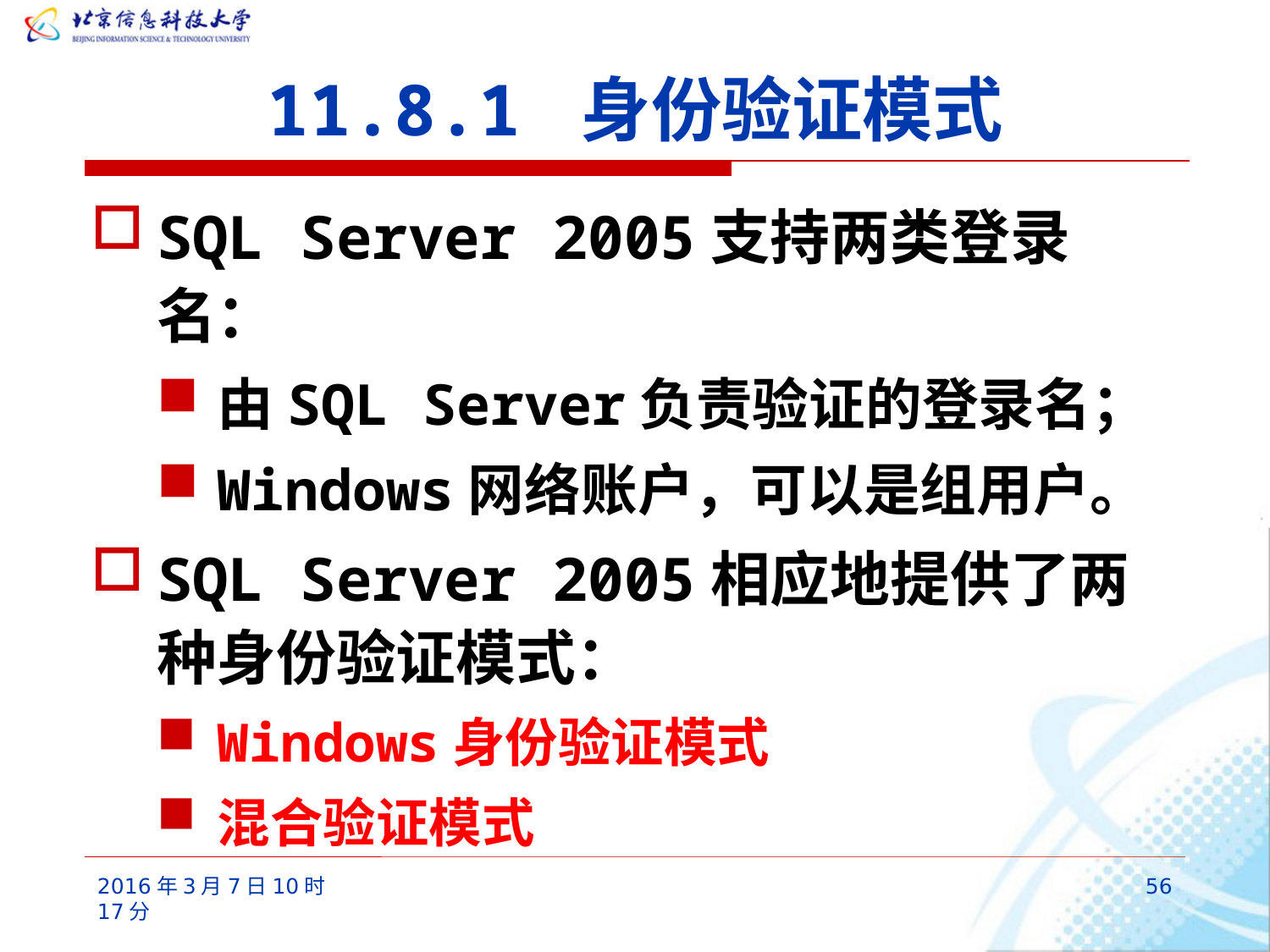

# 11.8.1 身份验证模式
SQL Server 2005支持两类登录名：
由SQL Server负责验证的登录名；
Windows网络账户，可以是组用户。
SQL Server 2005相应地提供了两种身份验证模式：
Windows身份验证模式
混合验证模式
2016年3月7日10时17分
56